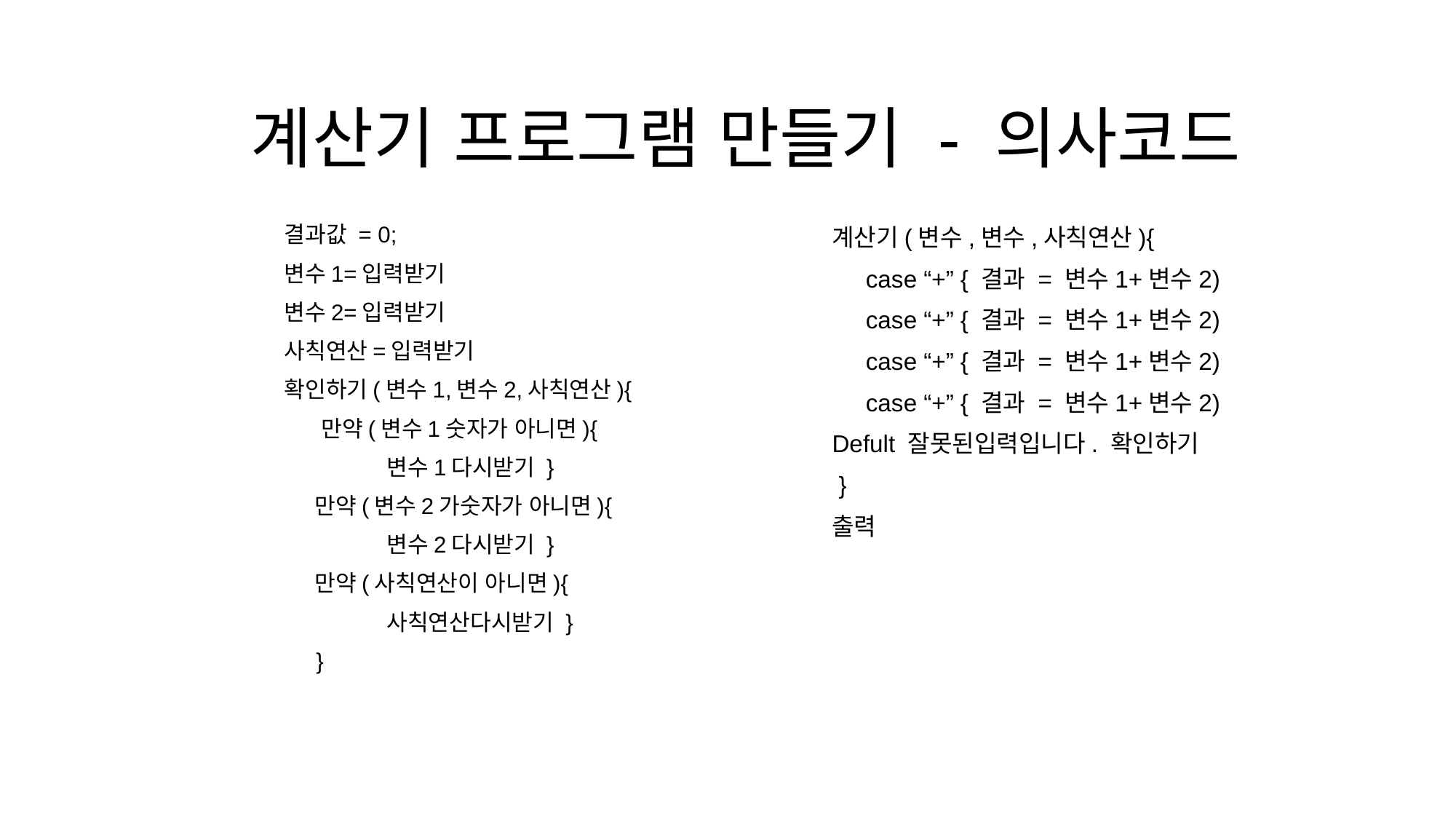

계산기 프로그램 만들기 - 의사코드
결과값 = 0;
변수1=입력받기
변수2=입력받기
사칙연산=입력받기
확인하기(변수1,변수2,사칙연산){
     만약(변수1숫자가 아니면){
	변수1다시받기 }
    만약(변수2가숫자가 아니면){
	변수2다시받기 }
    만약(사칙연산이 아니면){
	사칙연산다시받기 }
     }

계산기(변수,변수,사칙연산){
     case “+” { 결과 = 변수1+변수2)
     case “+” { 결과 = 변수1+변수2)
     case “+” { 결과 = 변수1+변수2)
     case “+” { 결과 = 변수1+변수2)
Defult 잘못된입력입니다. 확인하기
 }
출력